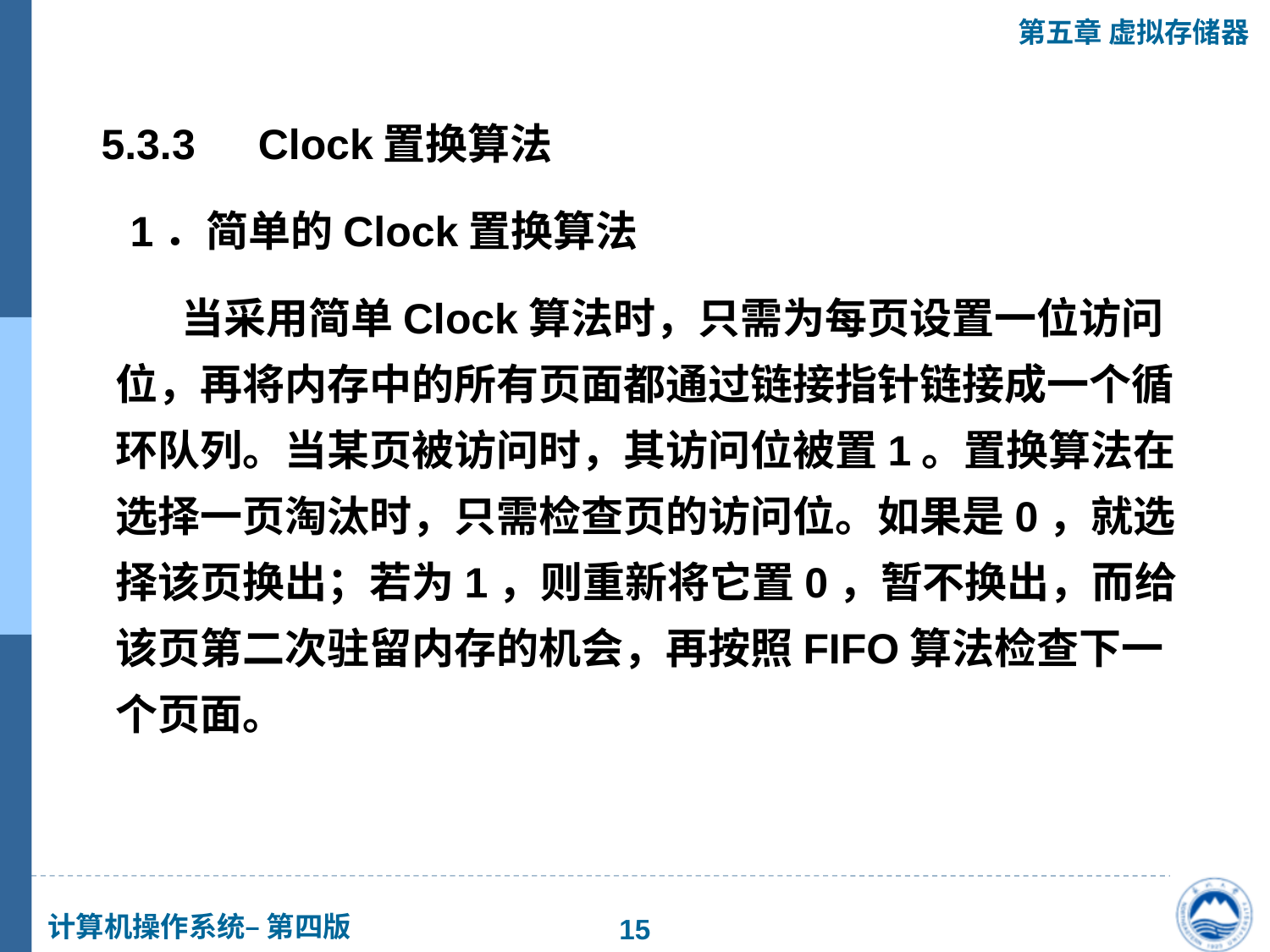

5.3.3　Clock置换算法
　1．简单的Clock置换算法
　　  当采用简单Clock算法时，只需为每页设置一位访问位，再将内存中的所有页面都通过链接指针链接成一个循环队列。当某页被访问时，其访问位被置1。置换算法在选择一页淘汰时，只需检查页的访问位。如果是0，就选择该页换出；若为1，则重新将它置0，暂不换出，而给该页第二次驻留内存的机会，再按照FIFO算法检查下一个页面。